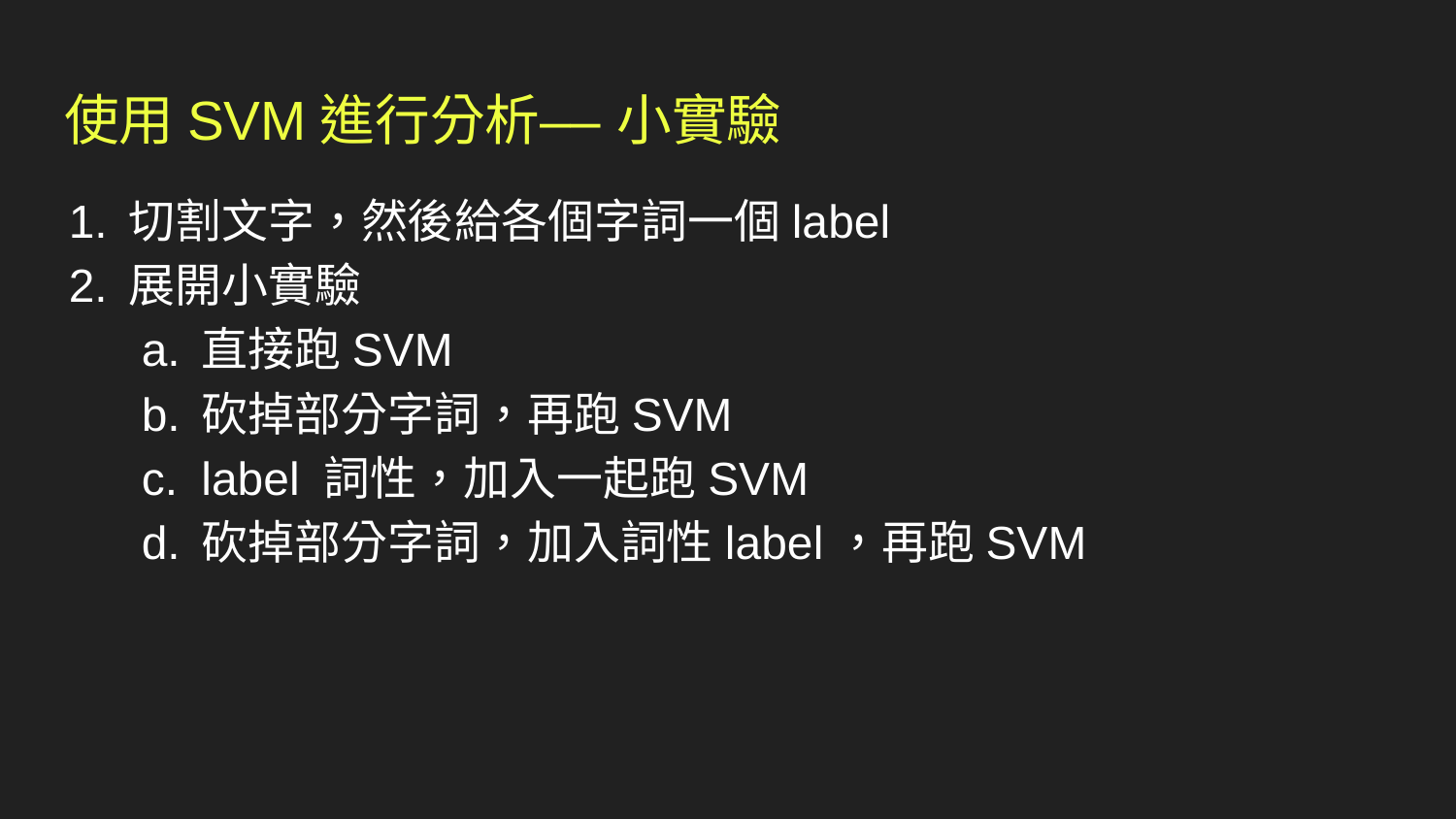

# 使用SVM進行分析–– 小實驗
切割文字，然後給各個字詞一個label
展開小實驗
直接跑SVM
砍掉部分字詞，再跑SVM
label 詞性，加入一起跑SVM
砍掉部分字詞，加入詞性label，再跑SVM